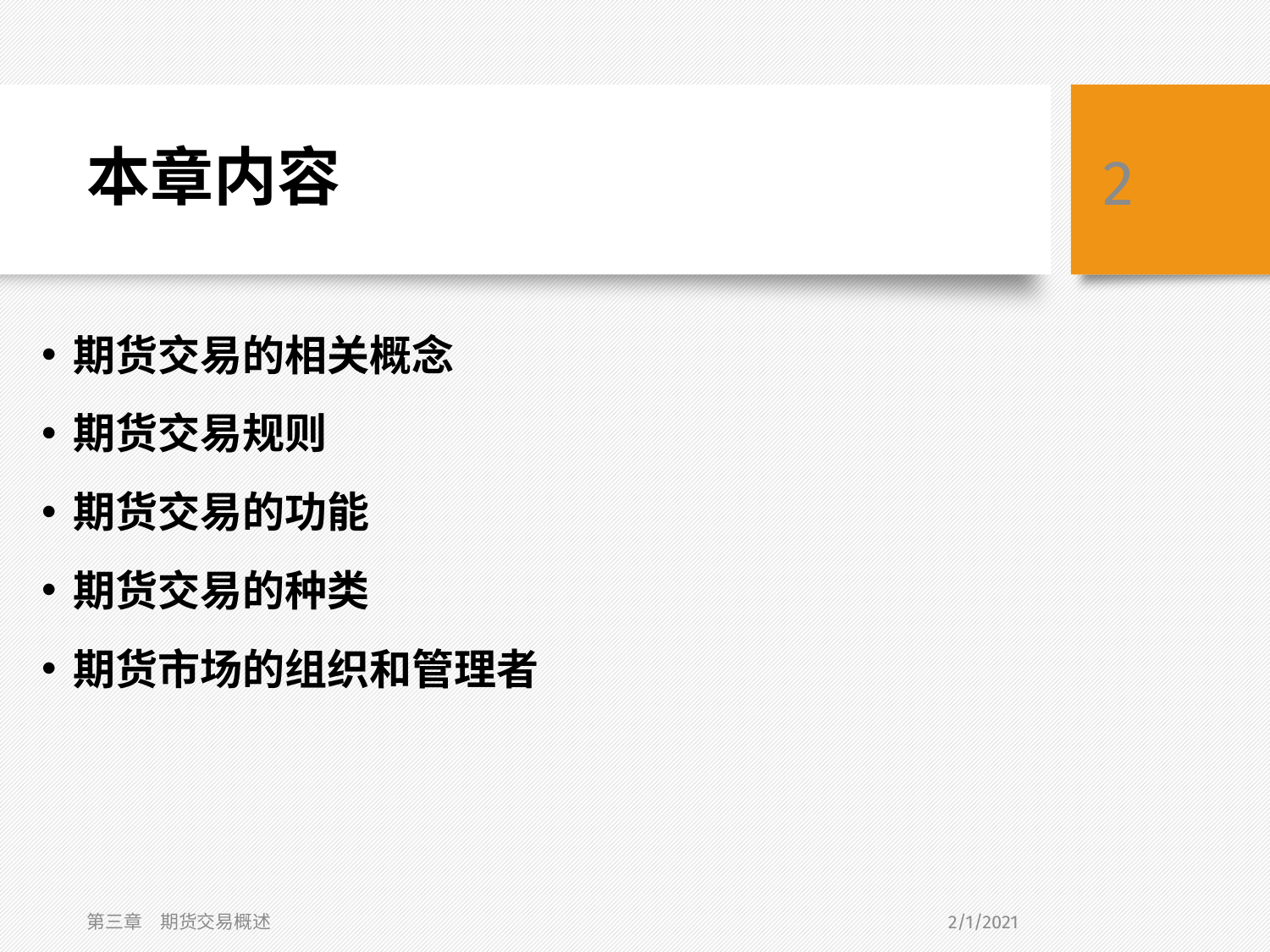

# 本章内容
2
期货交易的相关概念
期货交易规则
期货交易的功能
期货交易的种类
期货市场的组织和管理者
2/1/2021
第三章　期货交易概述